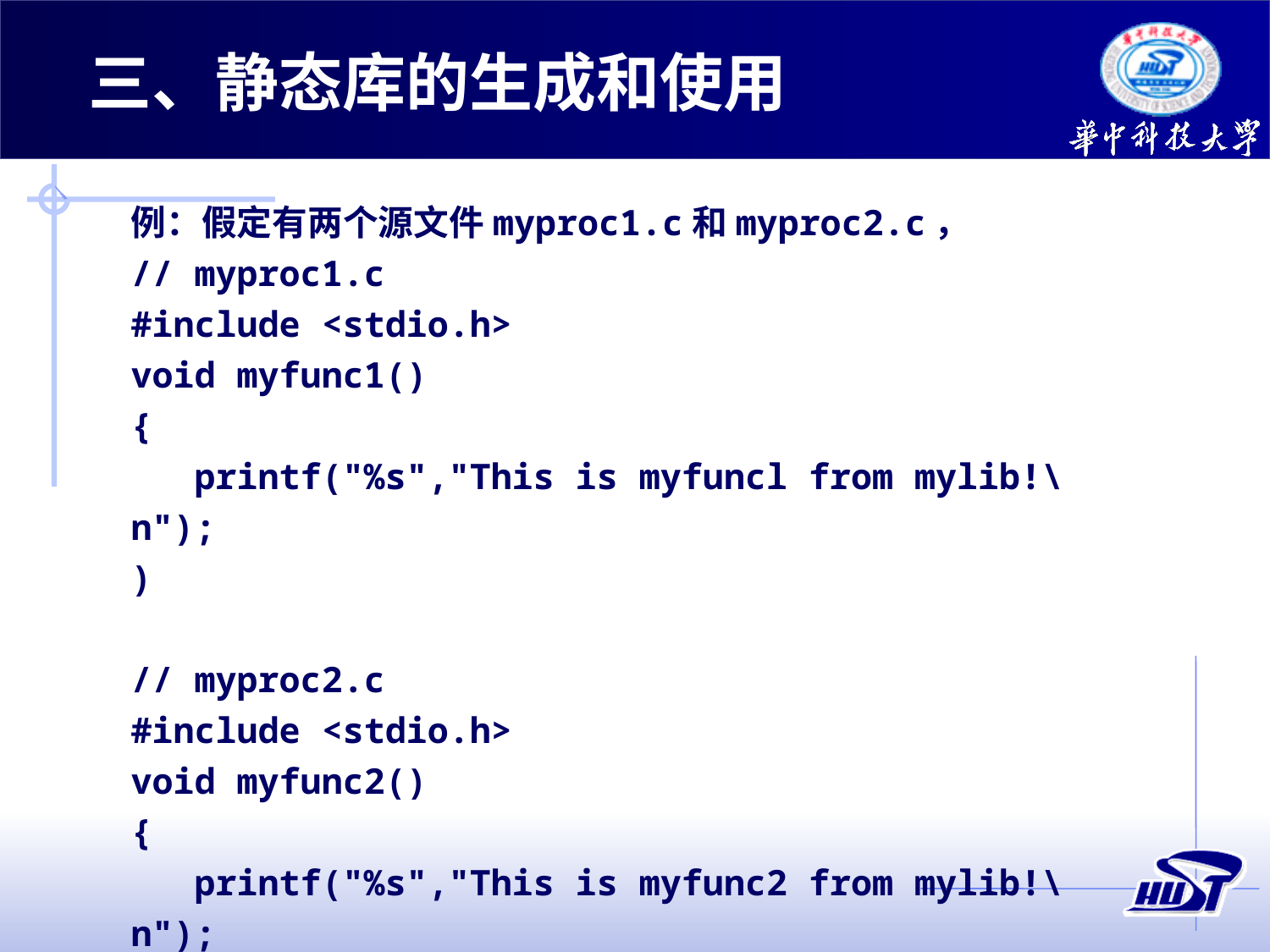

三、静态库的生成和使用
例：假定有两个源文件myproc1.c和myproc2.c，
// myproc1.c
#include <stdio.h>
void myfunc1()
{
printf("%s","This is myfuncl from mylib!\n");
)

// myproc2.c
#include <stdio.h>
void myfunc2()
{
printf("%s","This is myfunc2 from mylib!\n");
)